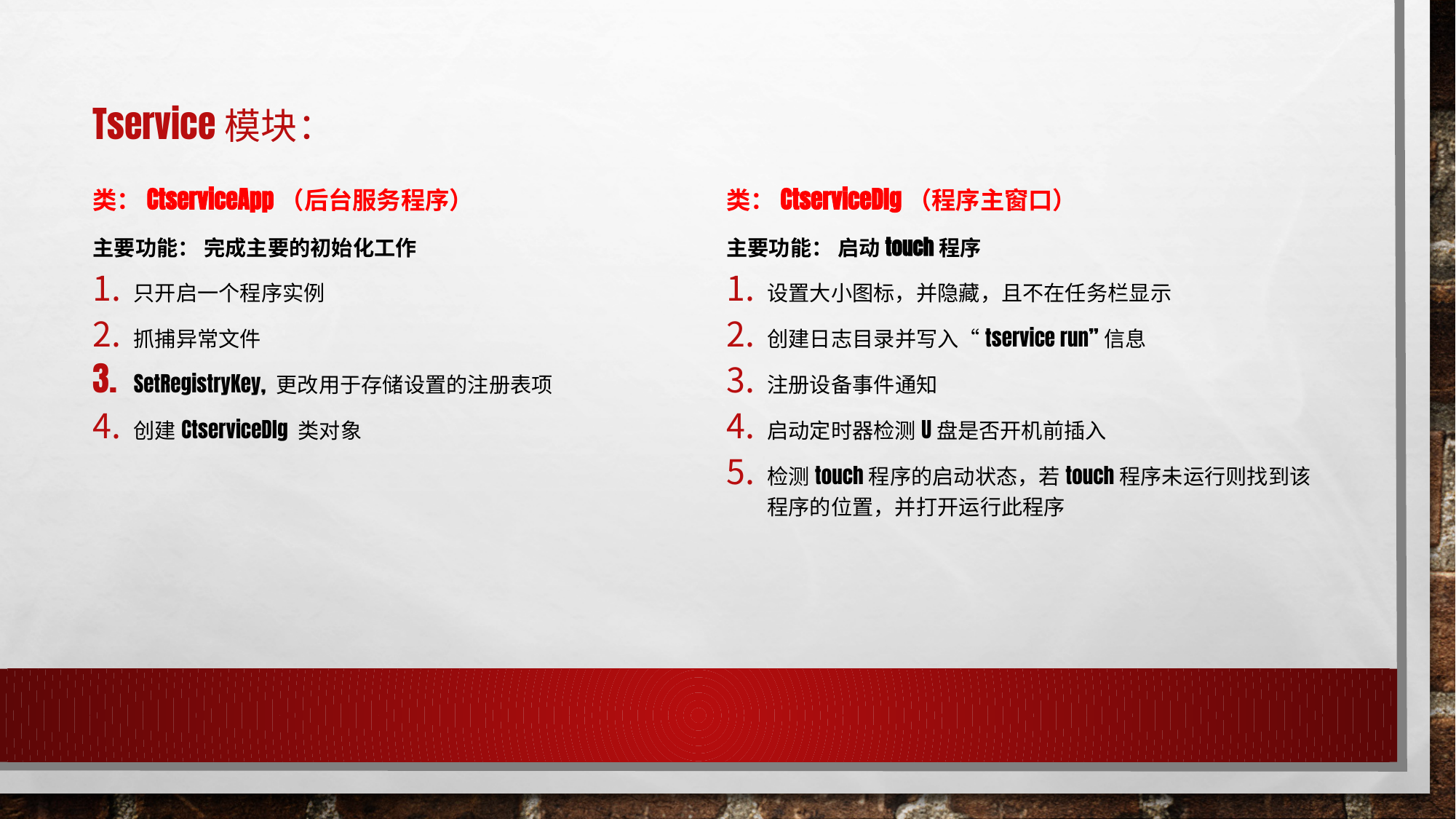

# Tservice模块：
类：CtserviceApp（后台服务程序）
主要功能： 完成主要的初始化工作
只开启一个程序实例
抓捕异常文件
SetRegistryKey, 更改用于存储设置的注册表项
创建CtserviceDlg 类对象
类：CtserviceDlg（程序主窗口）
主要功能： 启动touch程序
设置大小图标，并隐藏，且不在任务栏显示
创建日志目录并写入“tservice run”信息
注册设备事件通知
启动定时器检测U盘是否开机前插入
检测touch程序的启动状态，若touch程序未运行则找到该程序的位置，并打开运行此程序